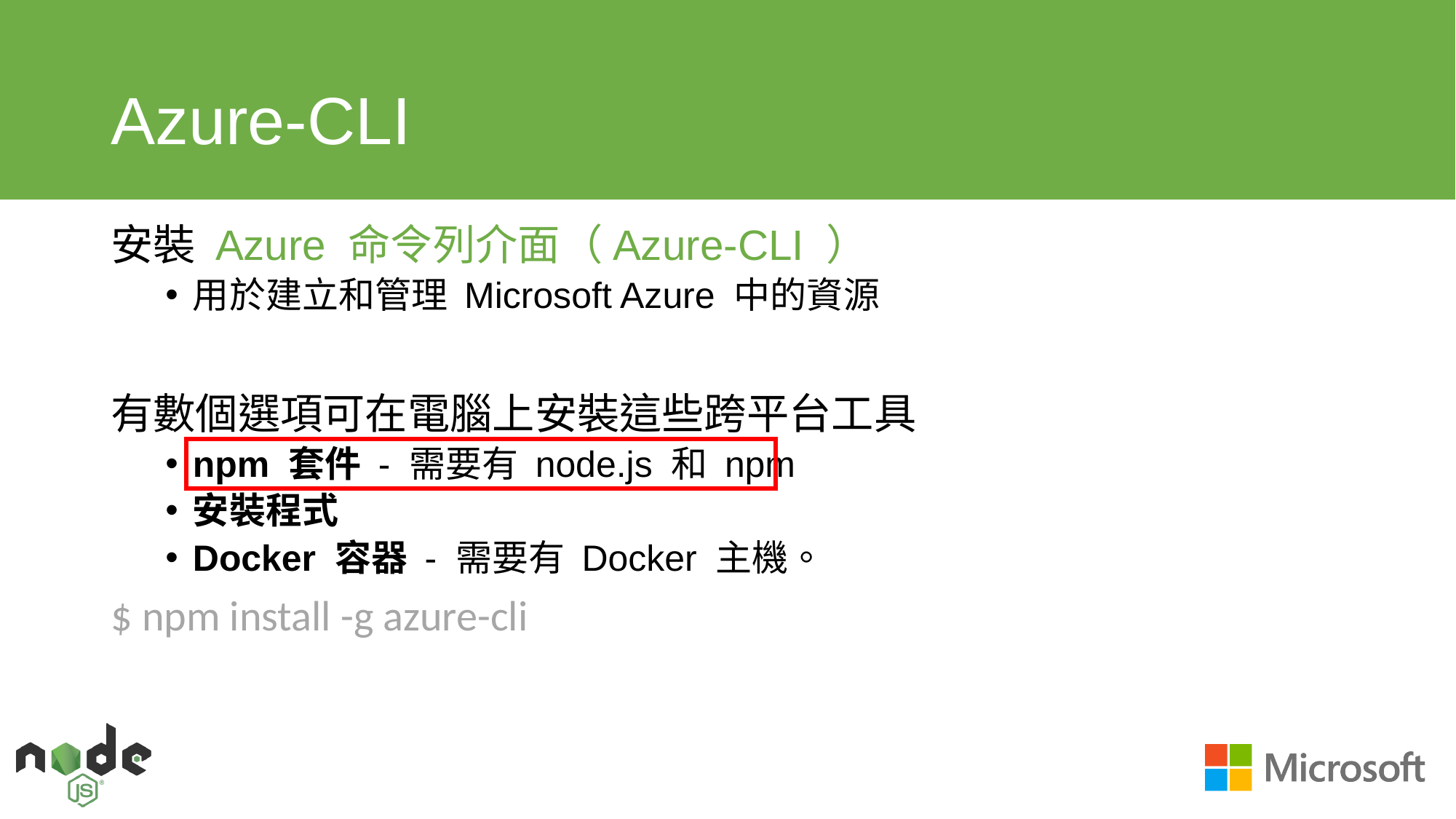

# Azure-CLI
安裝 Azure 命令列介面（Azure-CLI ）
用於建立和管理 Microsoft Azure 中的資源

有數個選項可在電腦上安裝這些跨平台工具
npm 套件 - 需要有 node.js 和 npm
安裝程式
Docker 容器 - 需要有 Docker 主機。
$ npm install -g azure-cli